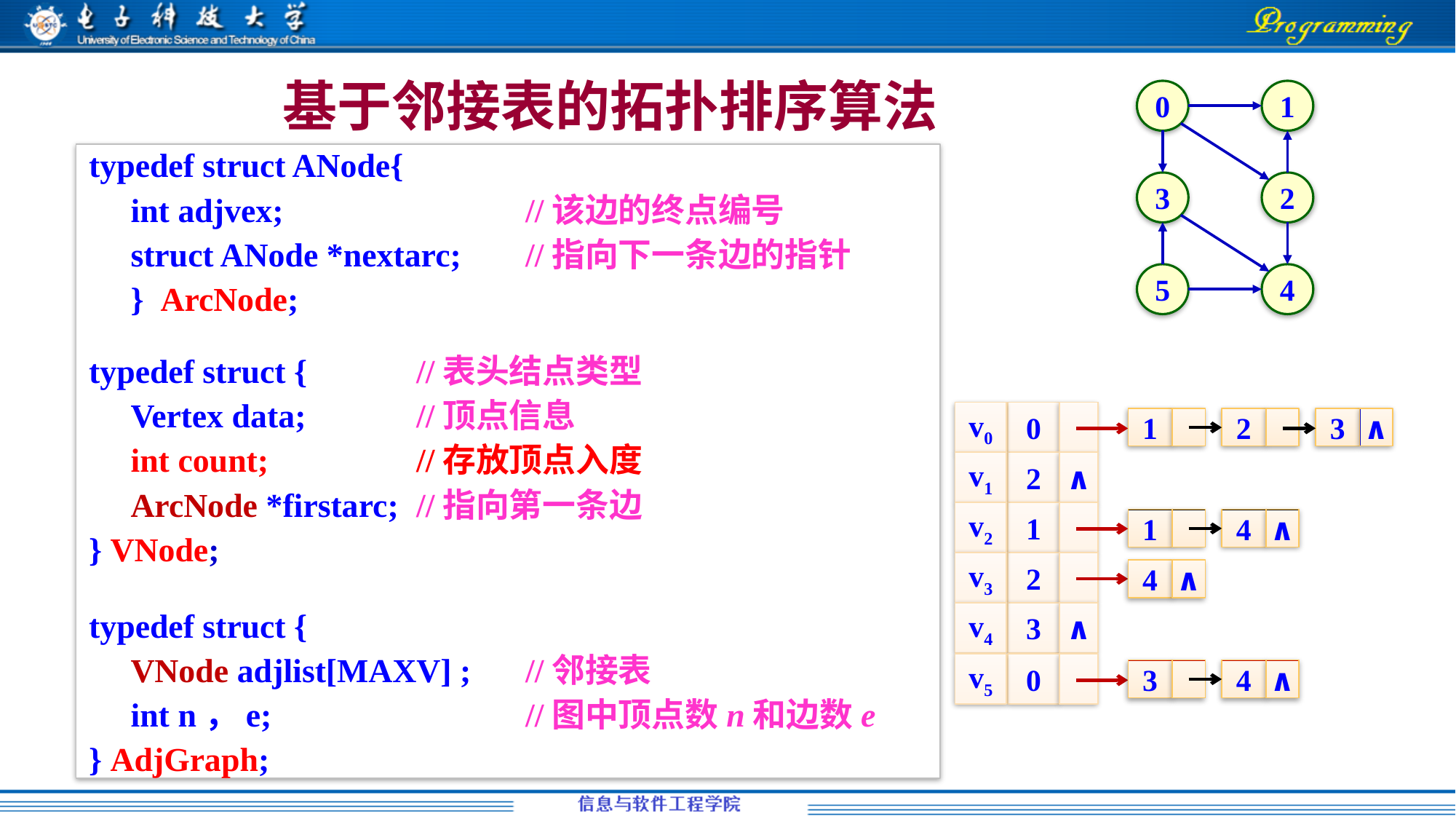

# 基于邻接表的拓扑排序算法
0
1
3
2
4
5
typedef struct ANode{
     int adjvex;			//该边的终点编号
     struct ANode *nextarc;	//指向下一条边的指针
     }  ArcNode;

typedef struct {	//表头结点类型
     Vertex data;         	//顶点信息
     int count;           	//存放顶点入度
     ArcNode *firstarc;	//指向第一条边
} VNode;

typedef struct {
     VNode adjlist[MAXV] ;	//邻接表
     int n，e;			//图中顶点数n和边数e
} AdjGraph;
v0
0

v1
2
∧
v2
1

v3
2

v4
3
∧
v5
0

1

2

3
∧
1

4
∧
4
∧
3

4
∧